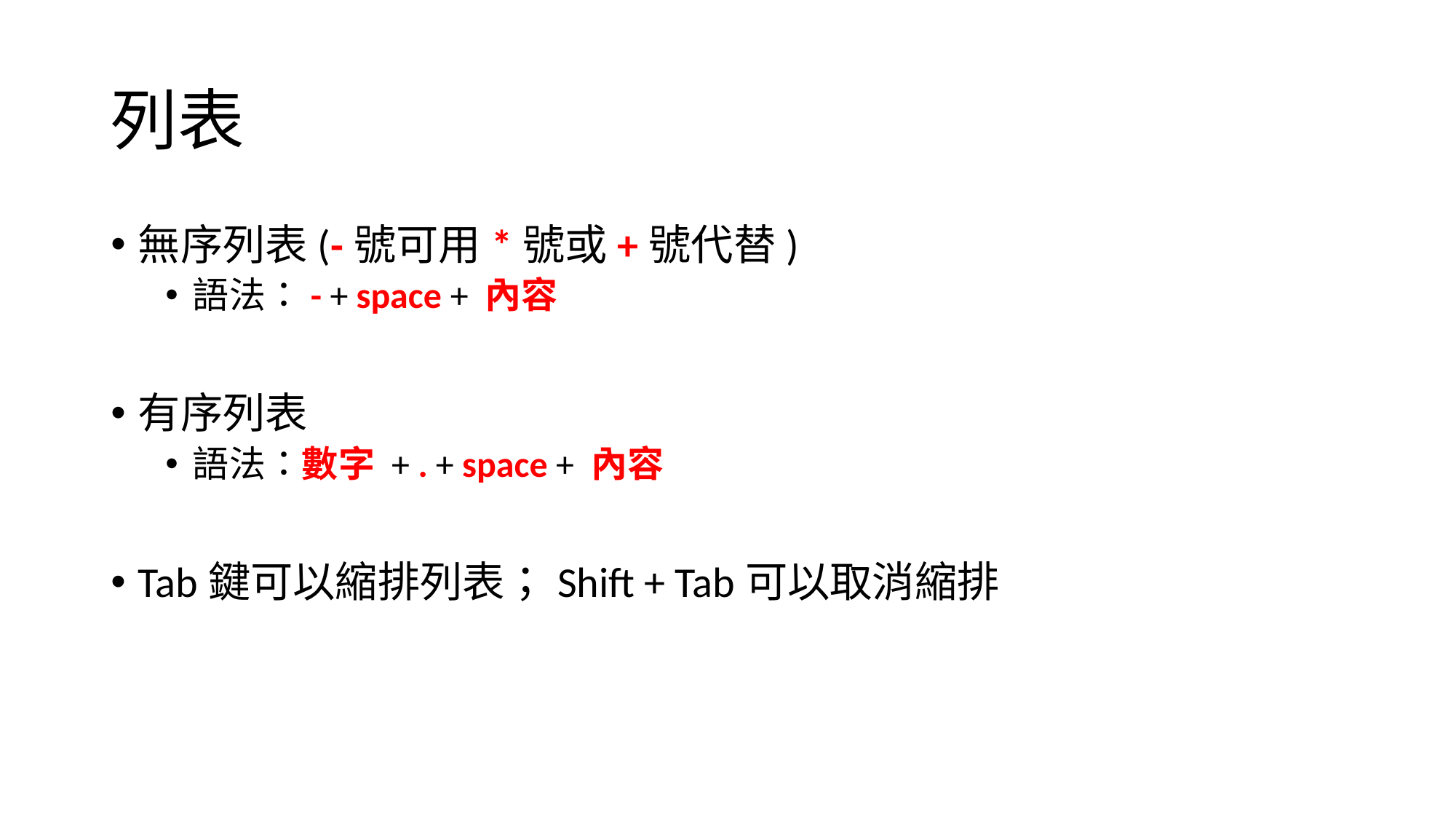

# 列表
無序列表(-號可用*號或+號代替)
語法：- + space + 內容

有序列表
語法：數字 + . + space + 內容

Tab鍵可以縮排列表；Shift + Tab可以取消縮排